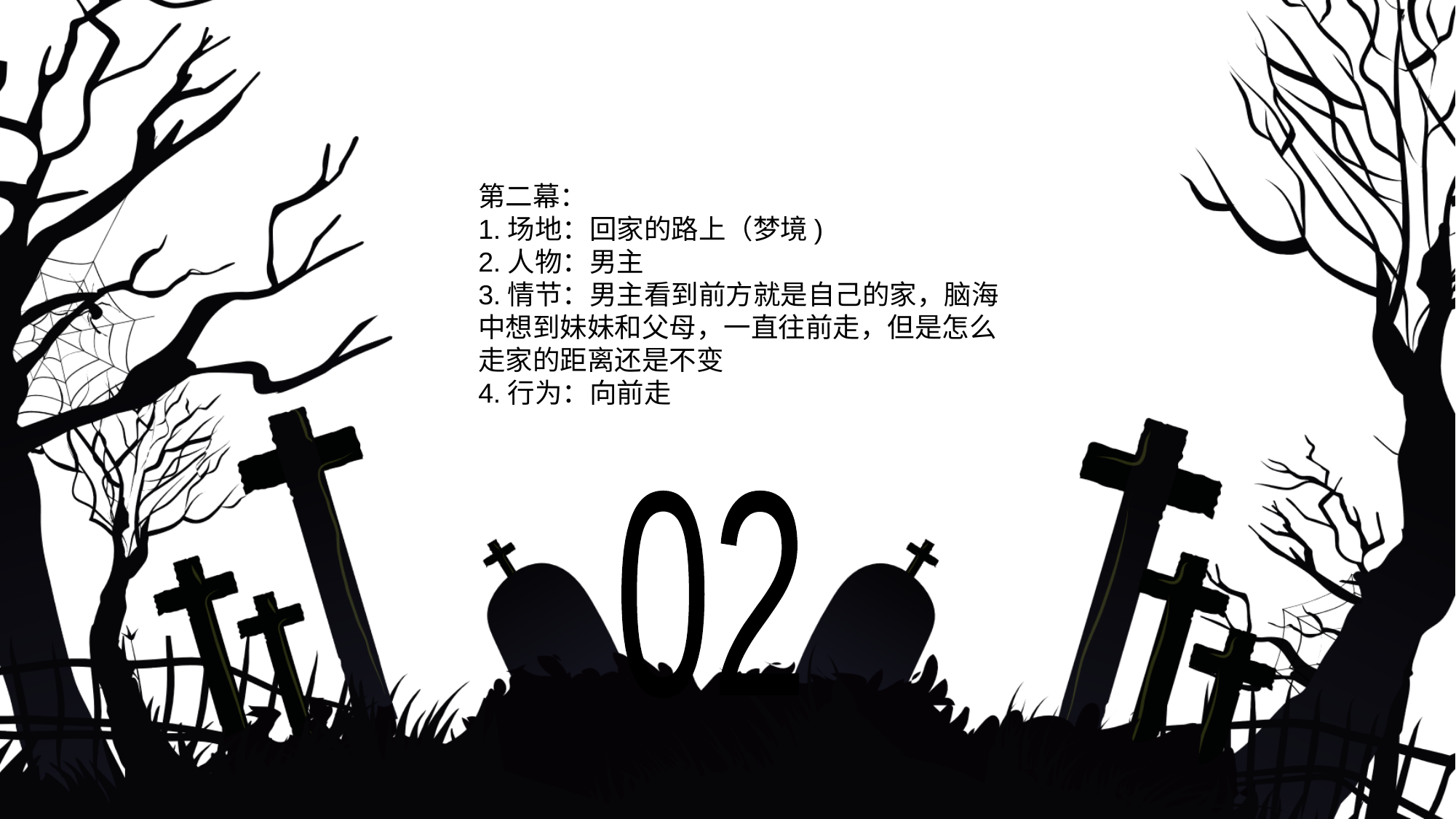

第二幕：
1.场地：回家的路上（梦境)
2.人物：男主
3.情节：男主看到前方就是自己的家，脑海中想到妹妹和父母，一直往前走，但是怎么走家的距离还是不变
4.行为：向前走
02